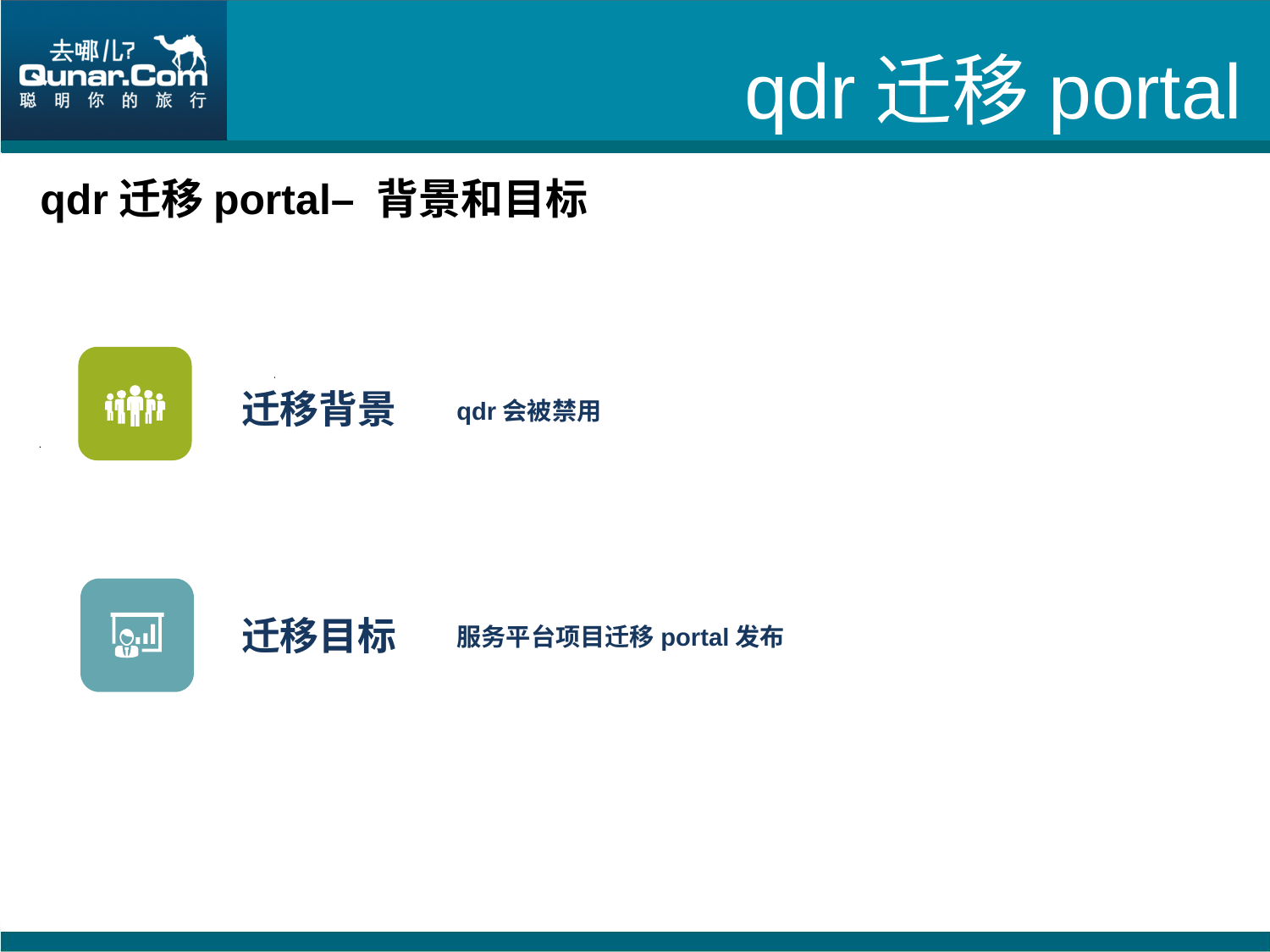

qdr迁移portal
qdr迁移portal– 背景和目标

qdr会被禁用

迁移背景

迁移目标

服务平台项目迁移portal发布